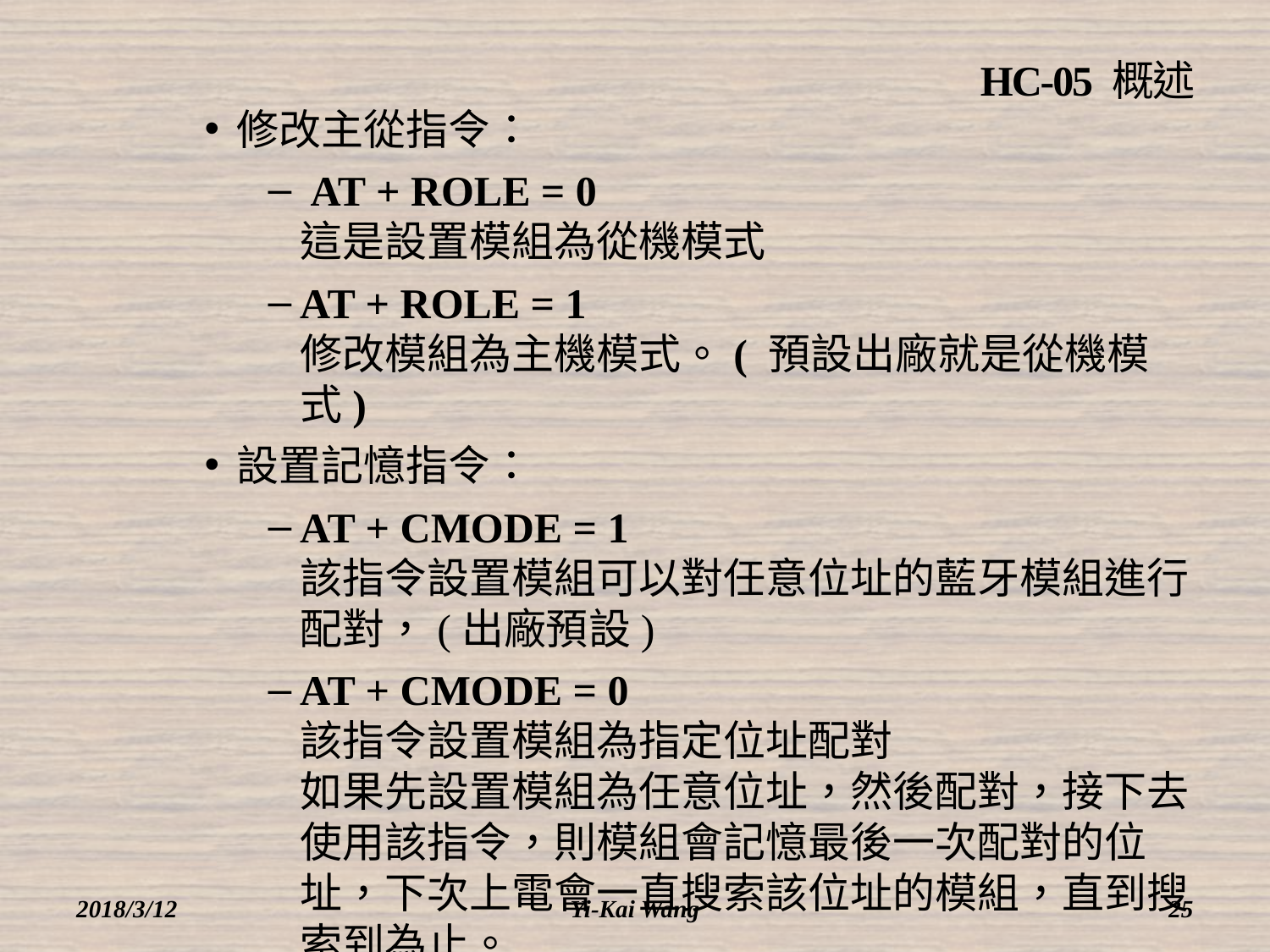

# HC-05 概述
修改主從指令：
 AT + ROLE = 0
這是設置模組為從機模式
AT + ROLE = 1
修改模組為主機模式。( 預設出廠就是從機模式)
設置記憶指令：
AT + CMODE = 1
該指令設置模組可以對任意位址的藍牙模組進行配對，(出廠預設)
AT + CMODE = 0
該指令設置模組為指定位址配對
如果先設置模組為任意位址，然後配對，接下去使用該指令，則模組會記憶最後一次配對的位址，下次上電會一直搜索該位址的模組，直到搜索到為止。
2018/3/12
Yi-Kai Wang
25